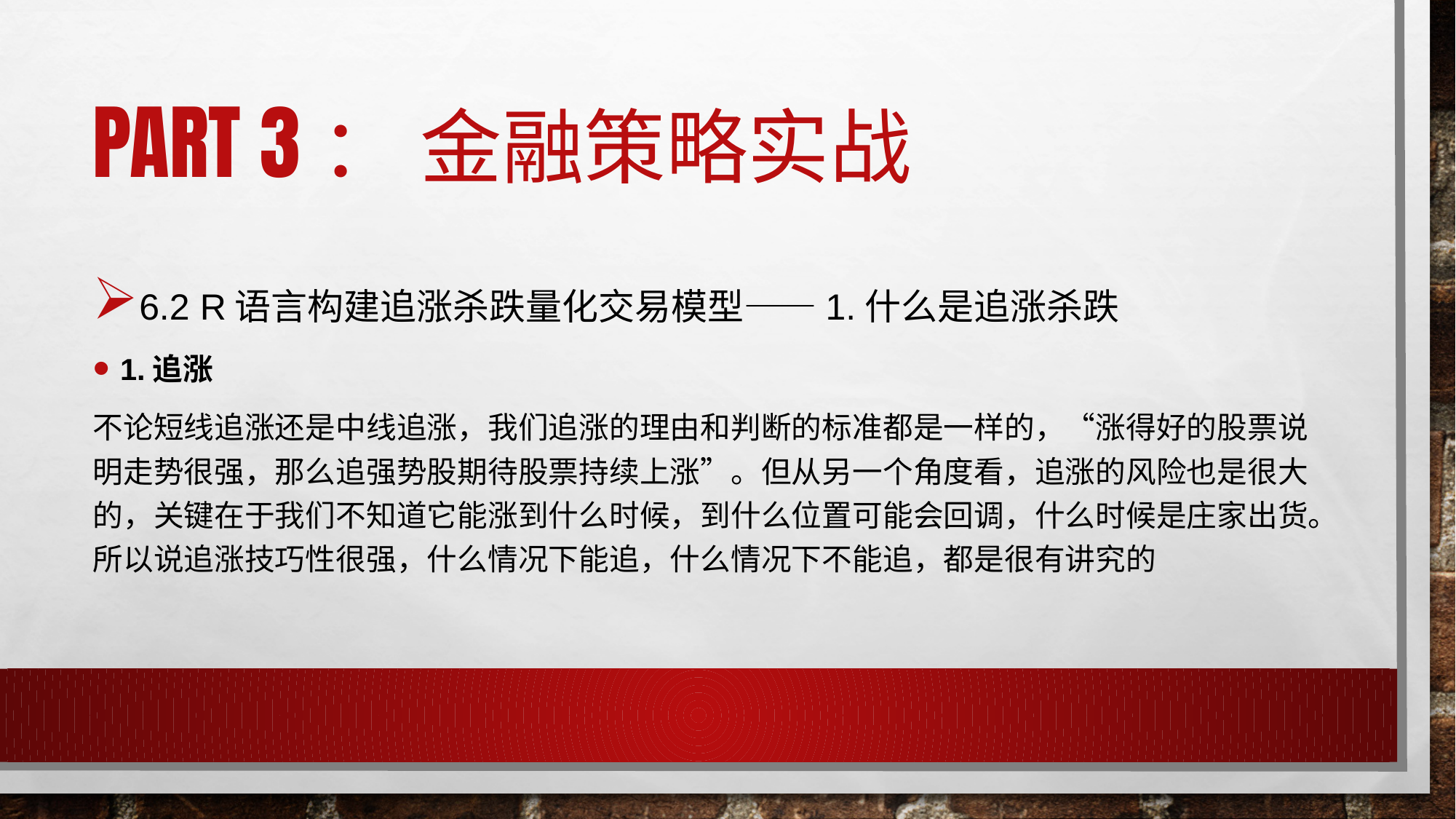

# Part 3： 金融策略实战
6.2 R语言构建追涨杀跌量化交易模型——1.什么是追涨杀跌
1.追涨
不论短线追涨还是中线追涨，我们追涨的理由和判断的标准都是一样的，“涨得好的股票说明走势很强，那么追强势股期待股票持续上涨”。但从另一个角度看，追涨的风险也是很大的，关键在于我们不知道它能涨到什么时候，到什么位置可能会回调，什么时候是庄家出货。所以说追涨技巧性很强，什么情况下能追，什么情况下不能追，都是很有讲究的